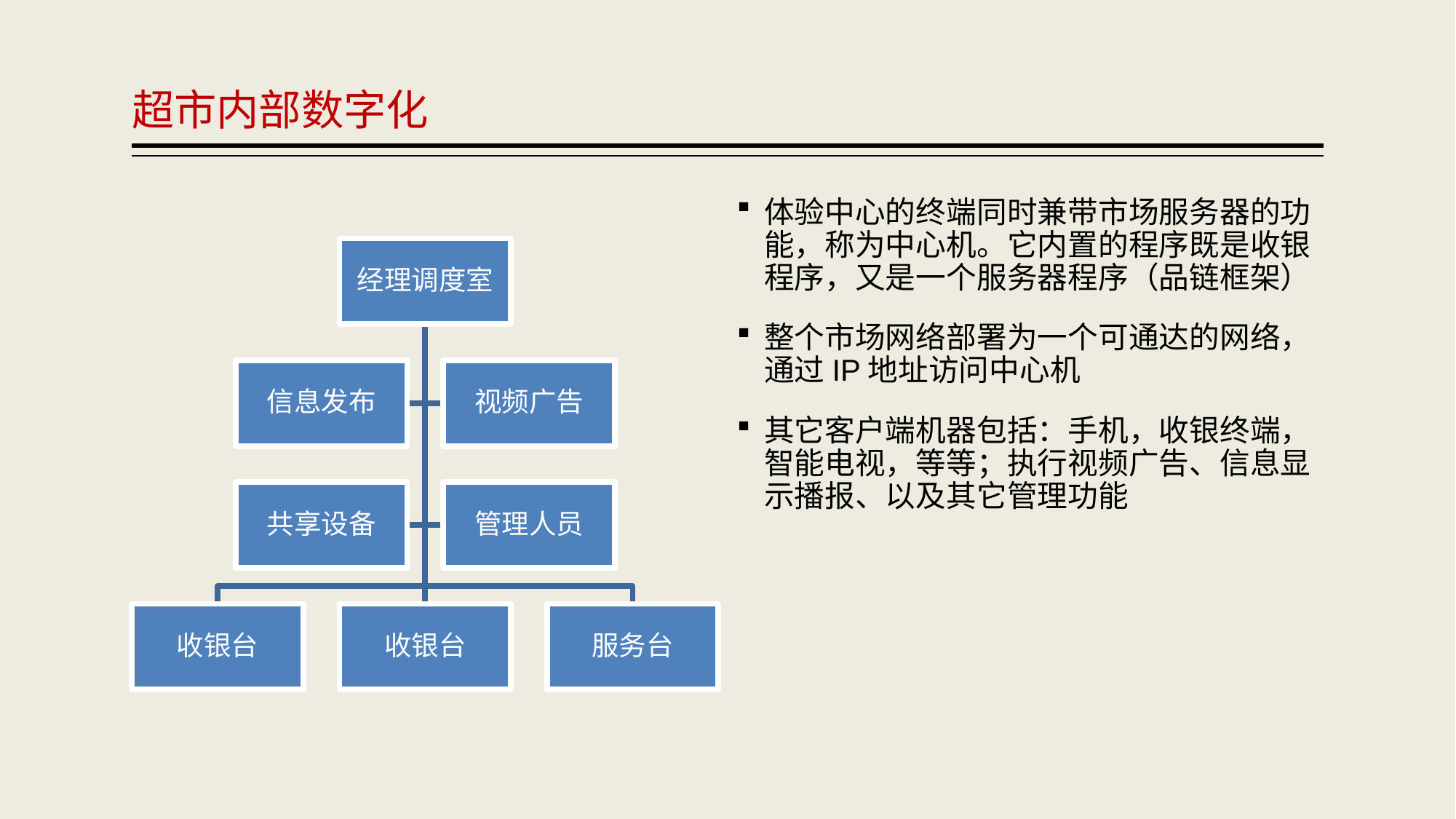

# 超市内部数字化
经理调度室
收银台
收银台
服务台
信息发布
视频广告
共享设备
管理人员
体验中心的终端同时兼带市场服务器的功能，称为中心机。它内置的程序既是收银程序，又是一个服务器程序（品链框架）
整个市场网络部署为一个可通达的网络，通过IP地址访问中心机
其它客户端机器包括：手机，收银终端，智能电视，等等；执行视频广告、信息显示播报、以及其它管理功能